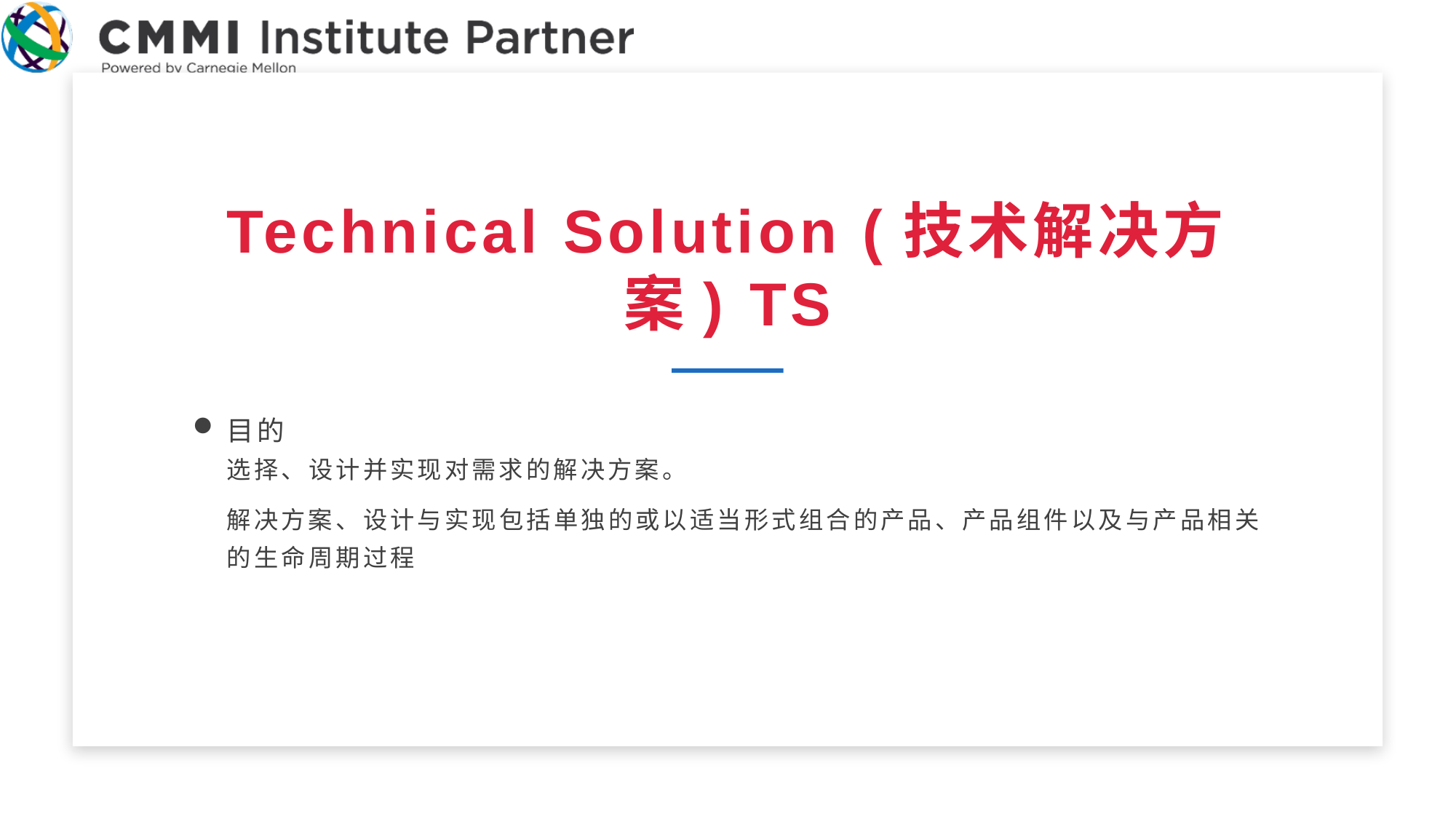

Technical Solution (技术解决方案) TS

目的
选择、设计并实现对需求的解决方案。
解决方案、设计与实现包括单独的或以适当形式组合的产品、产品组件以及与产品相关的生命周期过程